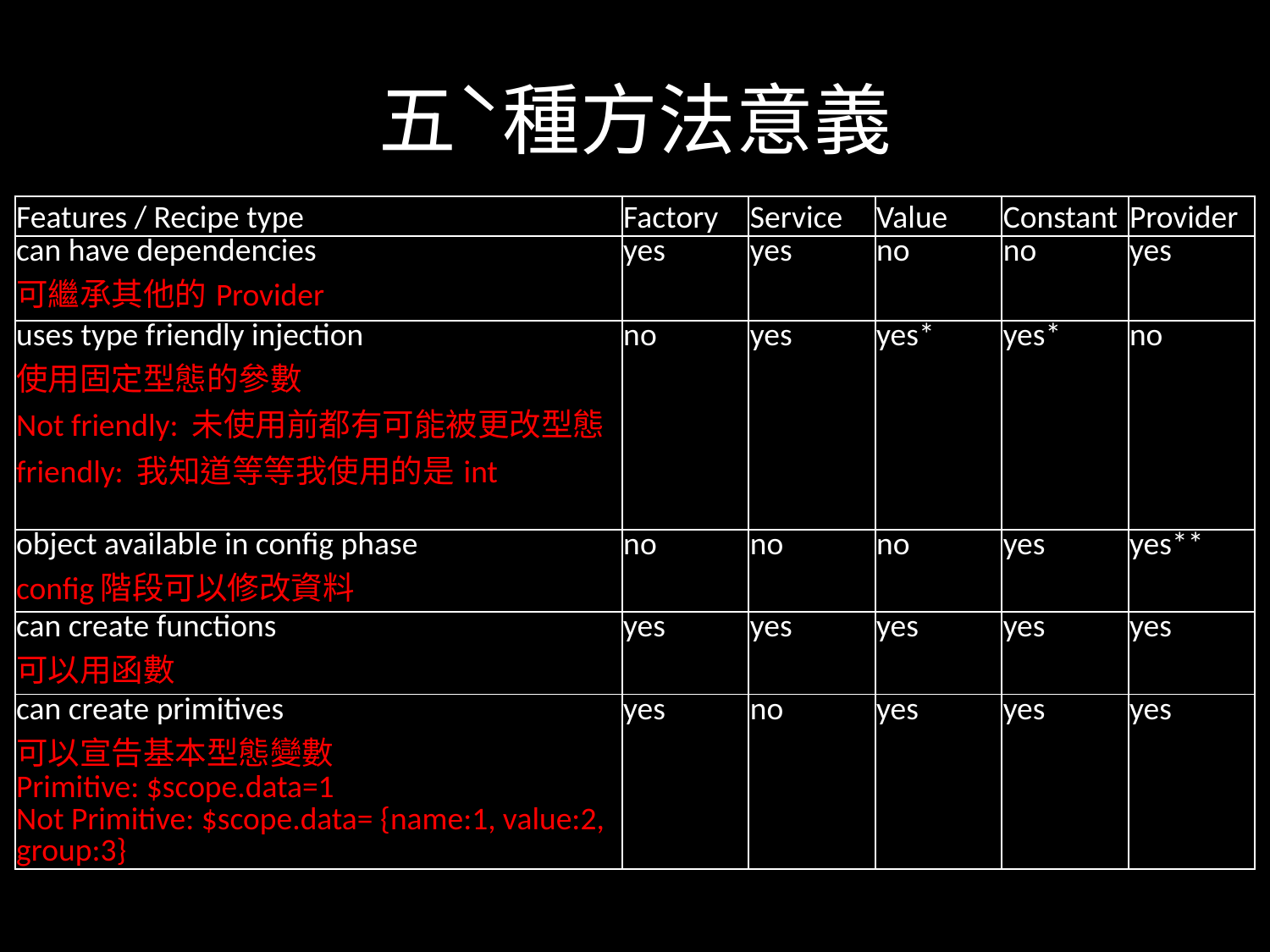

# 五ˋ種方法意義
| Features / Recipe type | Factory | Service | Value | Constant | Provider |
| --- | --- | --- | --- | --- | --- |
| can have dependencies 可繼承其他的Provider | yes | yes | no | no | yes |
| uses type friendly injection 使用固定型態的參數 Not friendly: 未使用前都有可能被更改型態 friendly: 我知道等等我使用的是int | no | yes | yes\* | yes\* | no |
| object available in config phase config階段可以修改資料 | no | no | no | yes | yes\*\* |
| can create functions 可以用函數 | yes | yes | yes | yes | yes |
| can create primitives 可以宣告基本型態變數 Primitive: $scope.data=1 Not Primitive: $scope.data= {name:1, value:2, group:3} | yes | no | yes | yes | yes |